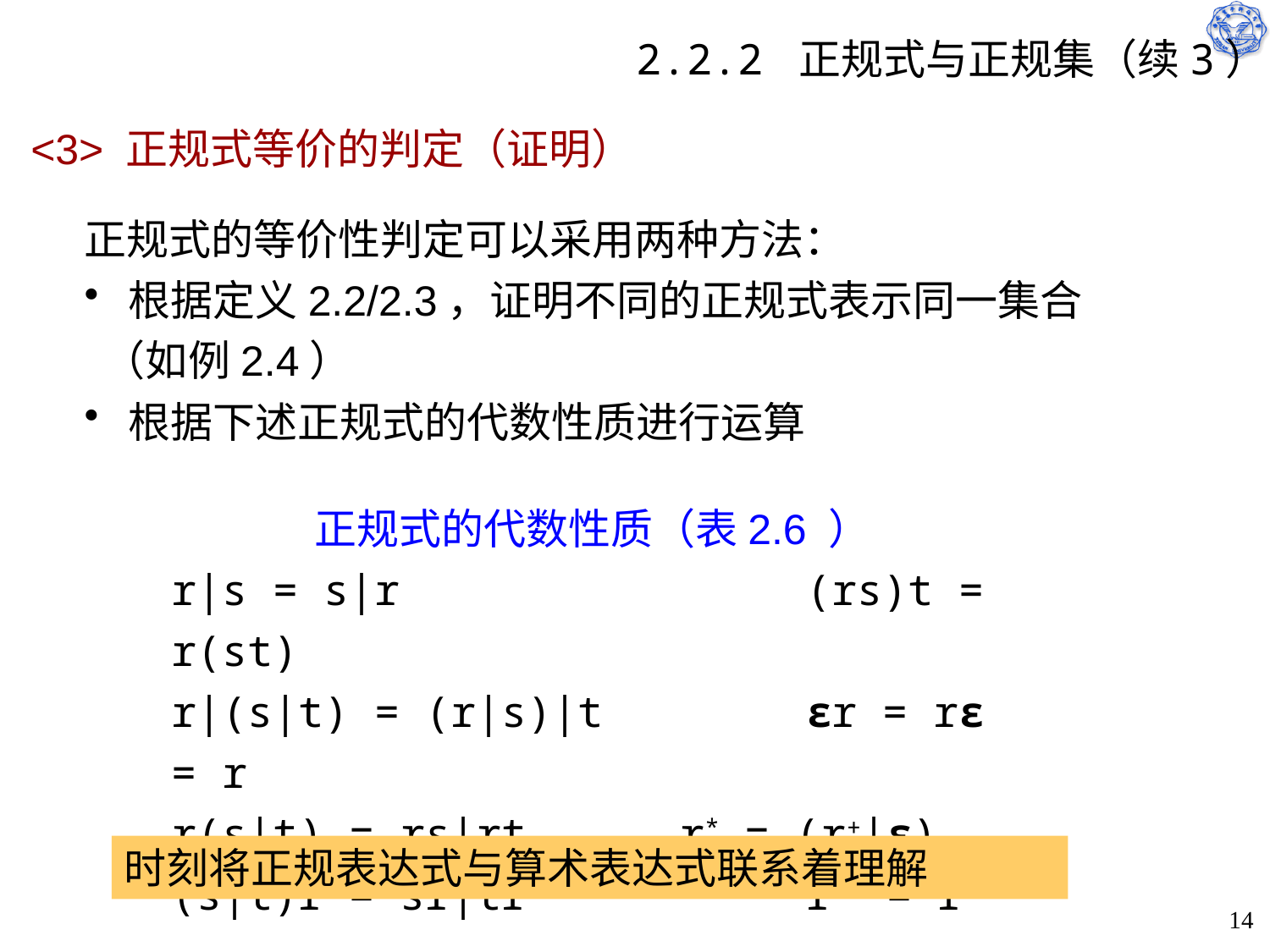

# 2.2.2 正规式与正规集（续3）
<3> 正规式等价的判定（证明）
正规式的等价性判定可以采用两种方法：
  根据定义2.2/2.3，证明不同的正规式表示同一集合
  （如例2.4）
  根据下述正规式的代数性质进行运算
正规式的代数性质（表2.6 ）
r|s = s|r 			(rs)t = r(st)
r|(s|t) = (r|s)|t		εr = rε = r
r(s|t) = rs|rt		r* = (r+|ε)
(s|t)r = sr|tr 		r** = r*
时刻将正规表达式与算术表达式联系着理解
14